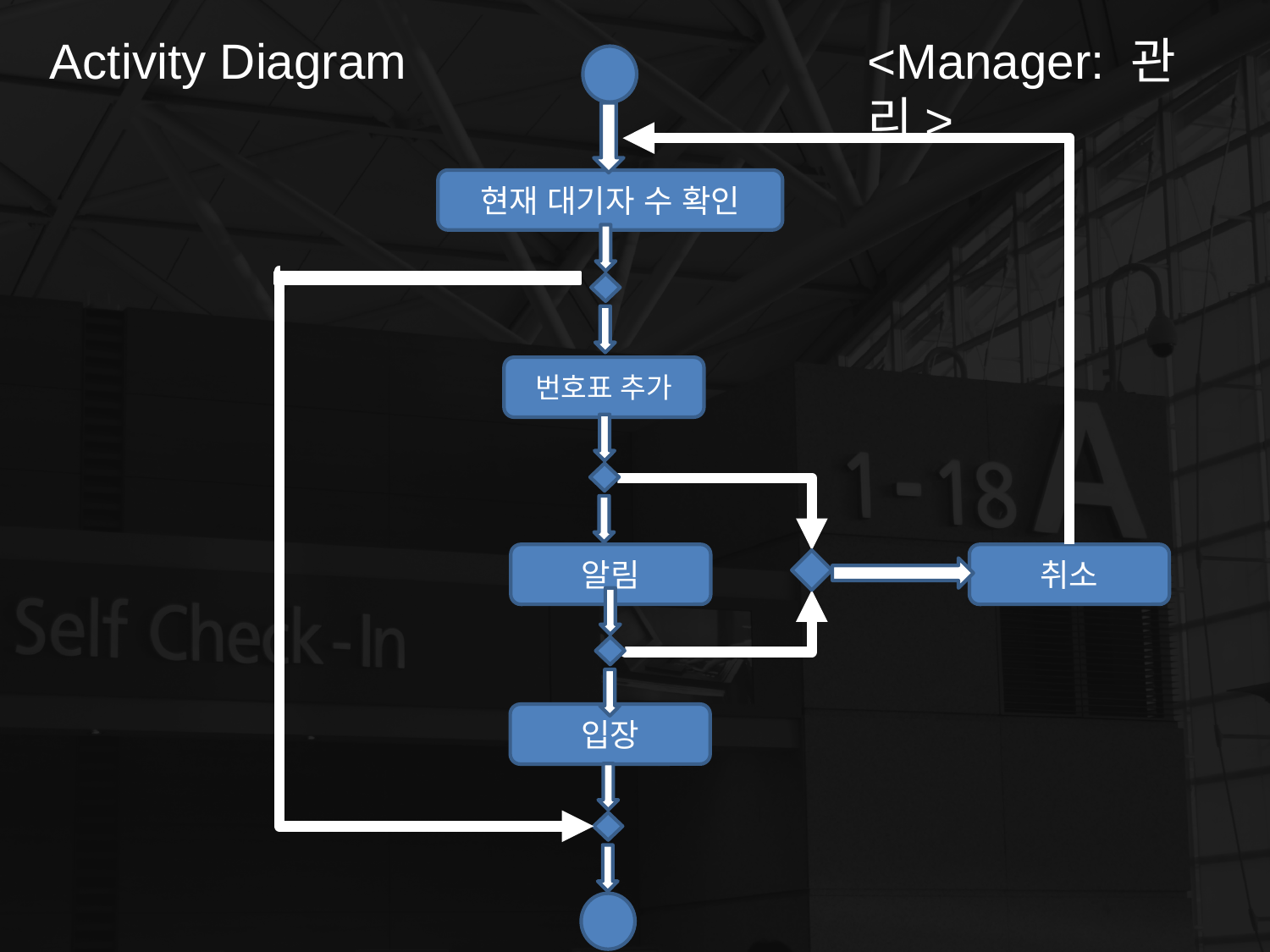

Activity Diagram
<Manager: 관리>

현재 대기자 수 확인

번호표 추가

알림
취소

입장